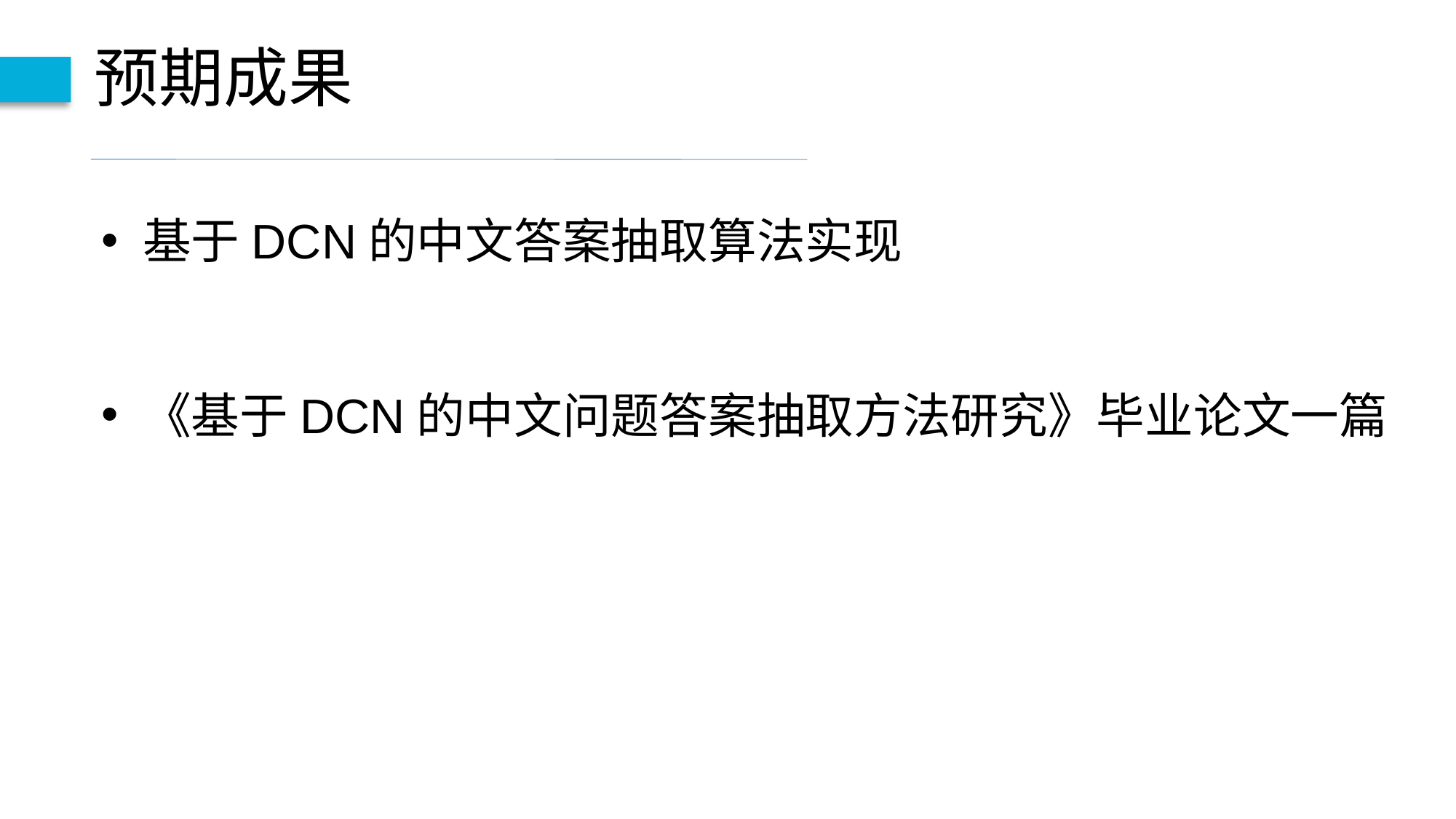

预期成果

基于DCN的中文答案抽取算法实现

《基于DCN的中文问题答案抽取方法研究》毕业论文一篇